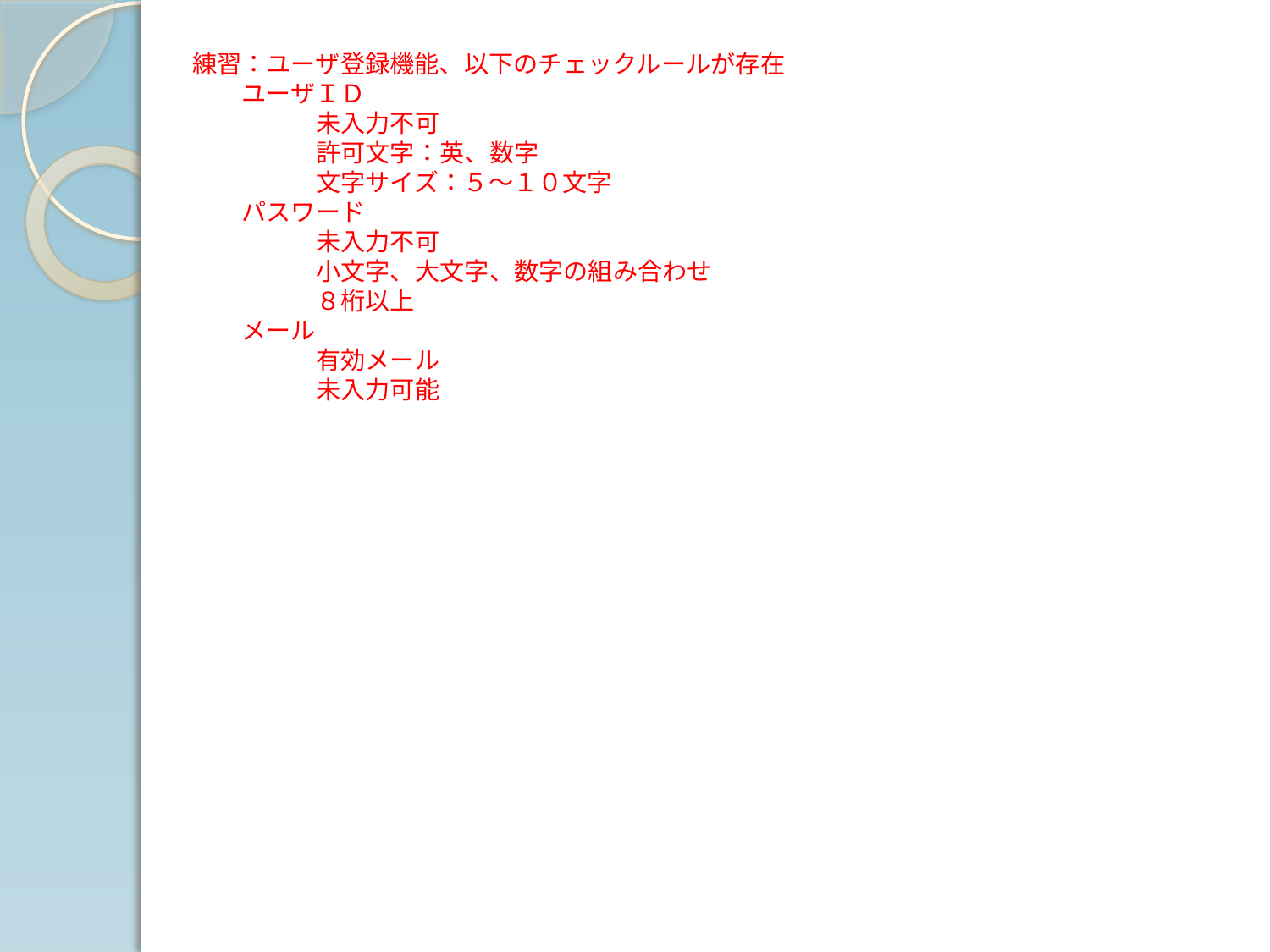

練習：ユーザ登録機能、以下のチェックルールが存在
　　ユーザＩＤ
　　　　　未入力不可
　　　　　許可文字：英、数字
　　　　　文字サイズ：５～１０文字
　　パスワード
　　　　　未入力不可
　　　　　小文字、大文字、数字の組み合わせ
　　　　　８桁以上
　　メール
　　　　　有効メール
　　　　　未入力可能